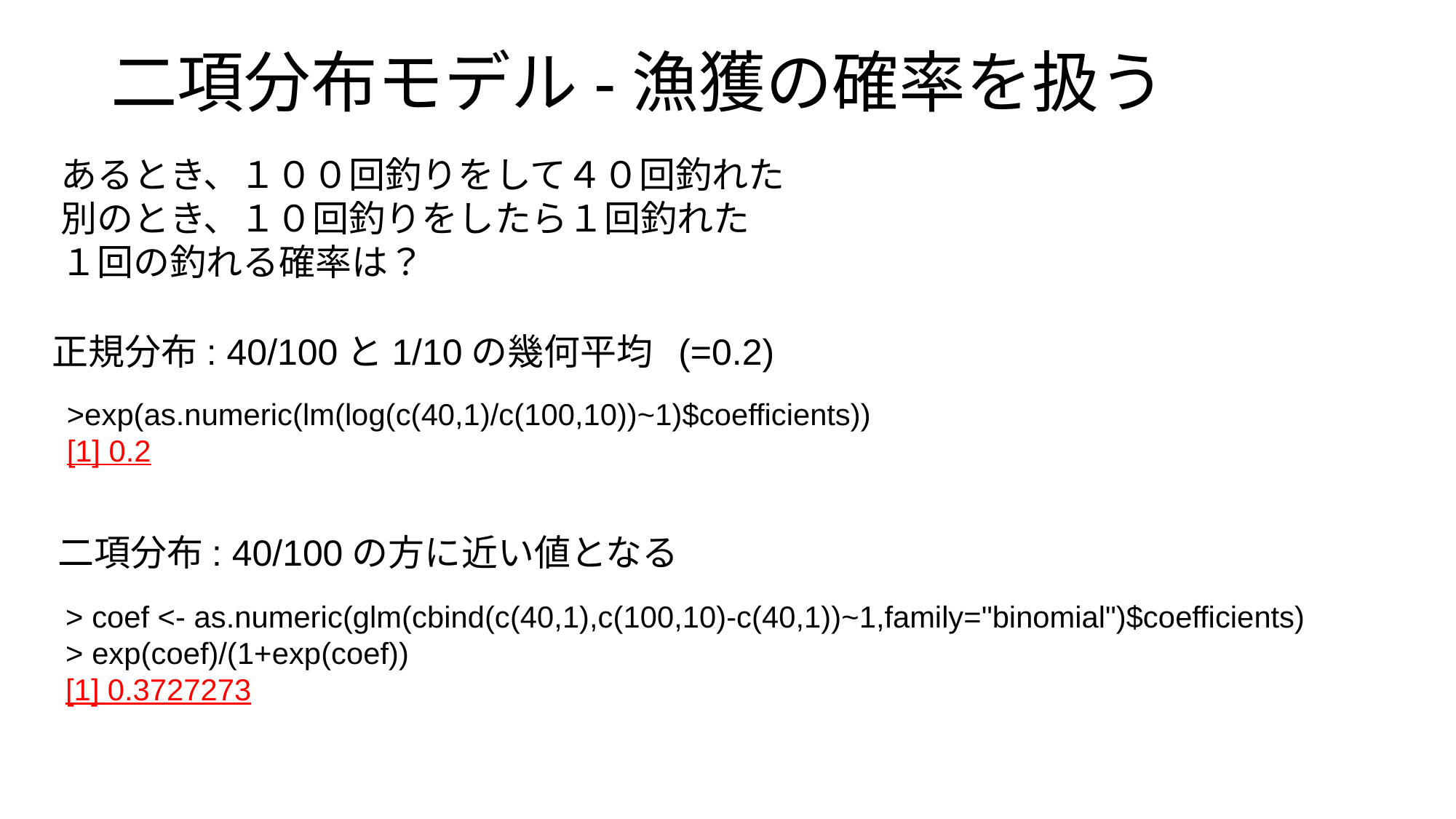

二項分布モデル-漁獲の確率を扱う
あるとき、１００回釣りをして４０回釣れた
別のとき、１０回釣りをしたら１回釣れた
１回の釣れる確率は？
正規分布: 40/100と1/10の幾何平均  (=0.2)
>exp(as.numeric(lm(log(c(40,1)/c(100,10))~1)$coefficients))
[1] 0.2
二項分布: 40/100の方に近い値となる
> coef <- as.numeric(glm(cbind(c(40,1),c(100,10)-c(40,1))~1,family="binomial")$coefficients)
> exp(coef)/(1+exp(coef))
[1] 0.3727273